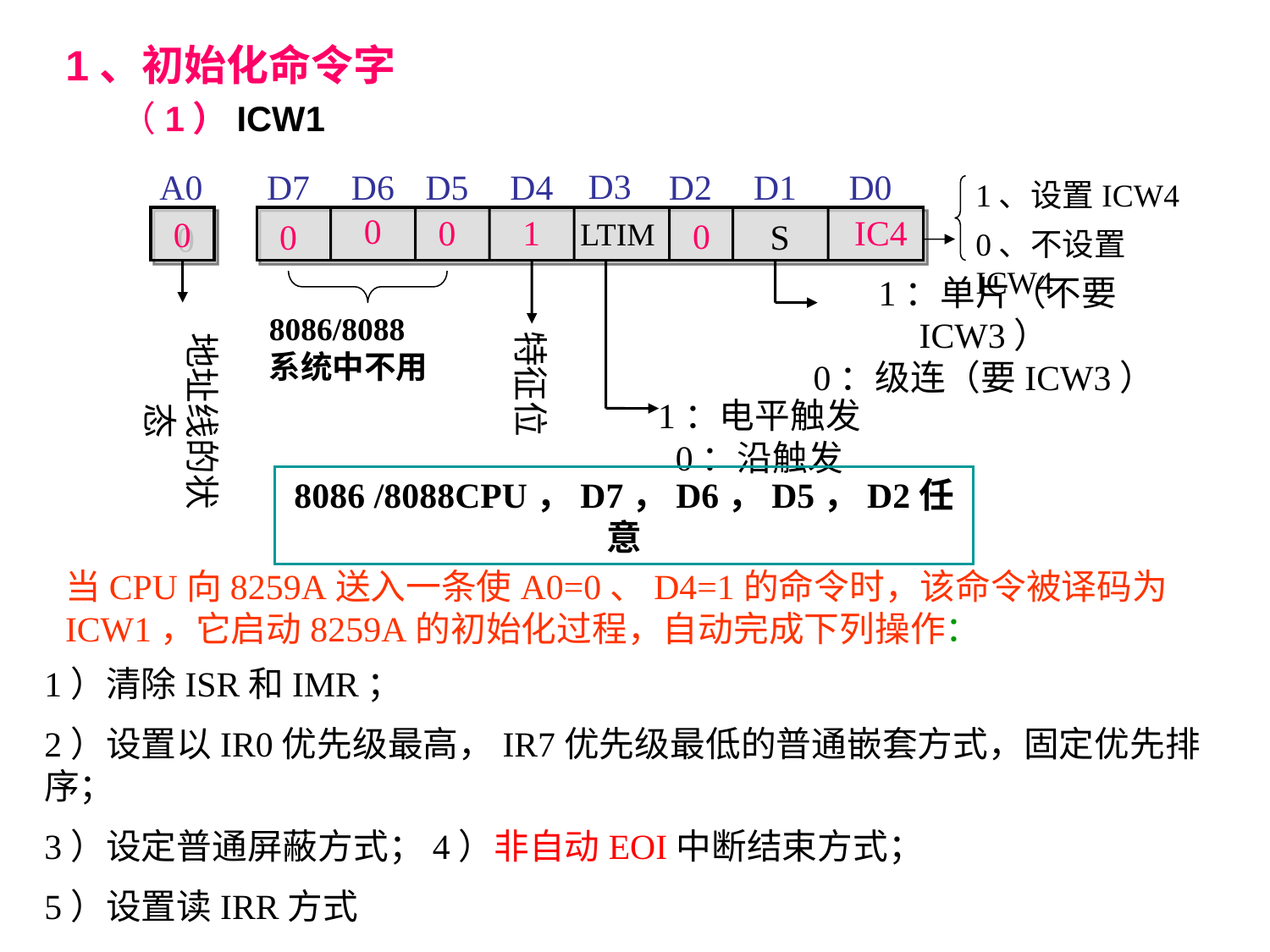

1、初始化命令字
      （1）ICW1
D3
A0
D7
D6
D5
D4
D2
D1
D0
1、设置ICW4
0、不设置ICW4

0
0
1
IC4
0

LTIM

0

0
S

    1：单片（不要ICW3）
0：级连（要ICW3）
8086/8088系统中不用

地址线的状态
特征位
1：电平触发
0：沿触发

8086 /8088CPU，D7，D6，D5，D2任意
当CPU向8259A送入一条使A0=0、D4=1的命令时，该命令被译码为ICW1，它启动8259A的初始化过程，自动完成下列操作：
1）清除ISR和IMR；
2）设置以IR0优先级最高，IR7优先级最低的普通嵌套方式，固定优先排序；
3）设定普通屏蔽方式；4）非自动EOI中断结束方式；
5）设置读IRR方式